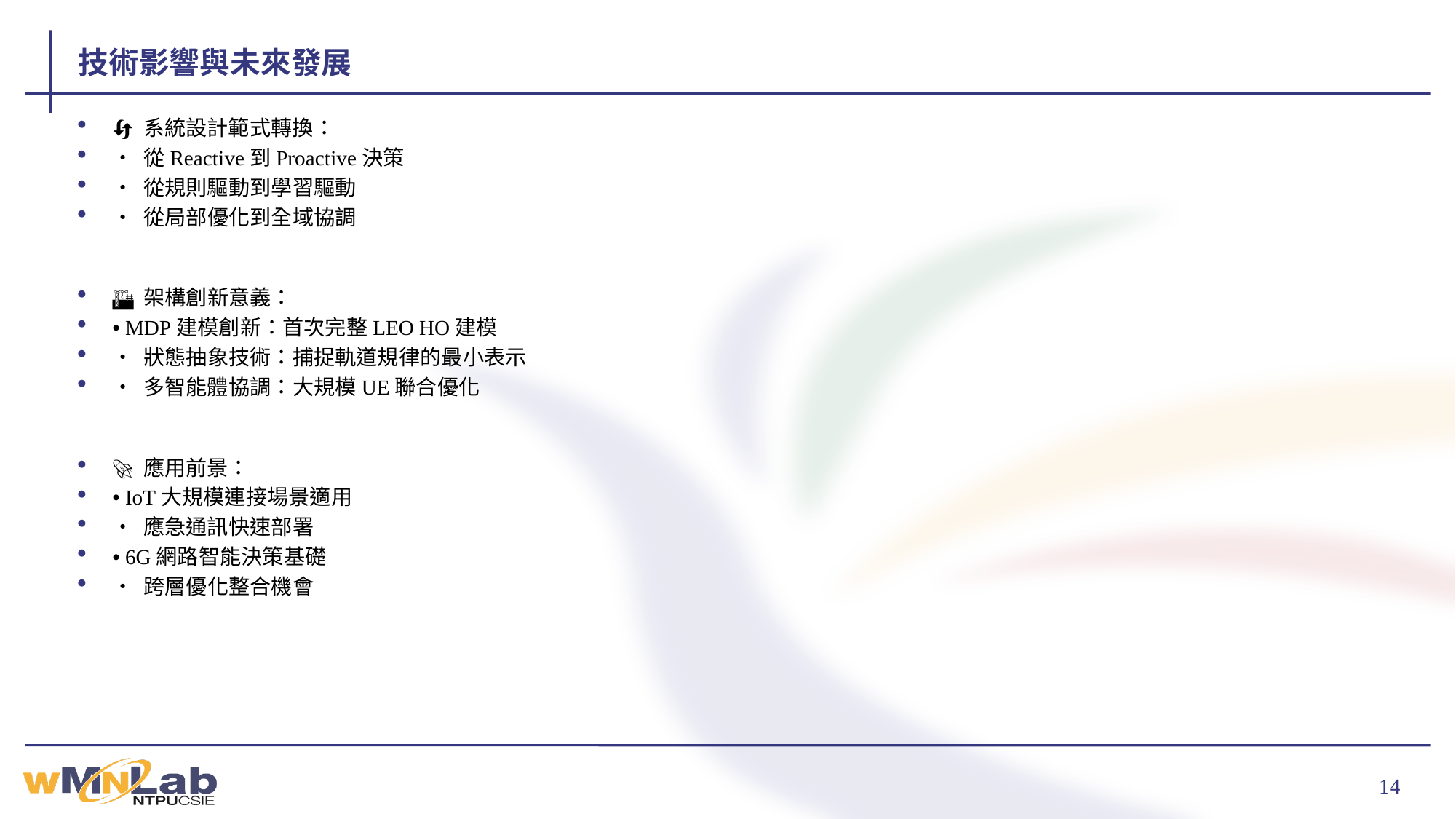

# 技術影響與未來發展
🔄 系統設計範式轉換：
• 從Reactive到Proactive決策
• 從規則驅動到學習驅動
• 從局部優化到全域協調

🏗️ 架構創新意義：
• MDP建模創新：首次完整LEO HO建模
• 狀態抽象技術：捕捉軌道規律的最小表示
• 多智能體協調：大規模UE聯合優化

🚀 應用前景：
• IoT大規模連接場景適用
• 應急通訊快速部署
• 6G網路智能決策基礎
• 跨層優化整合機會